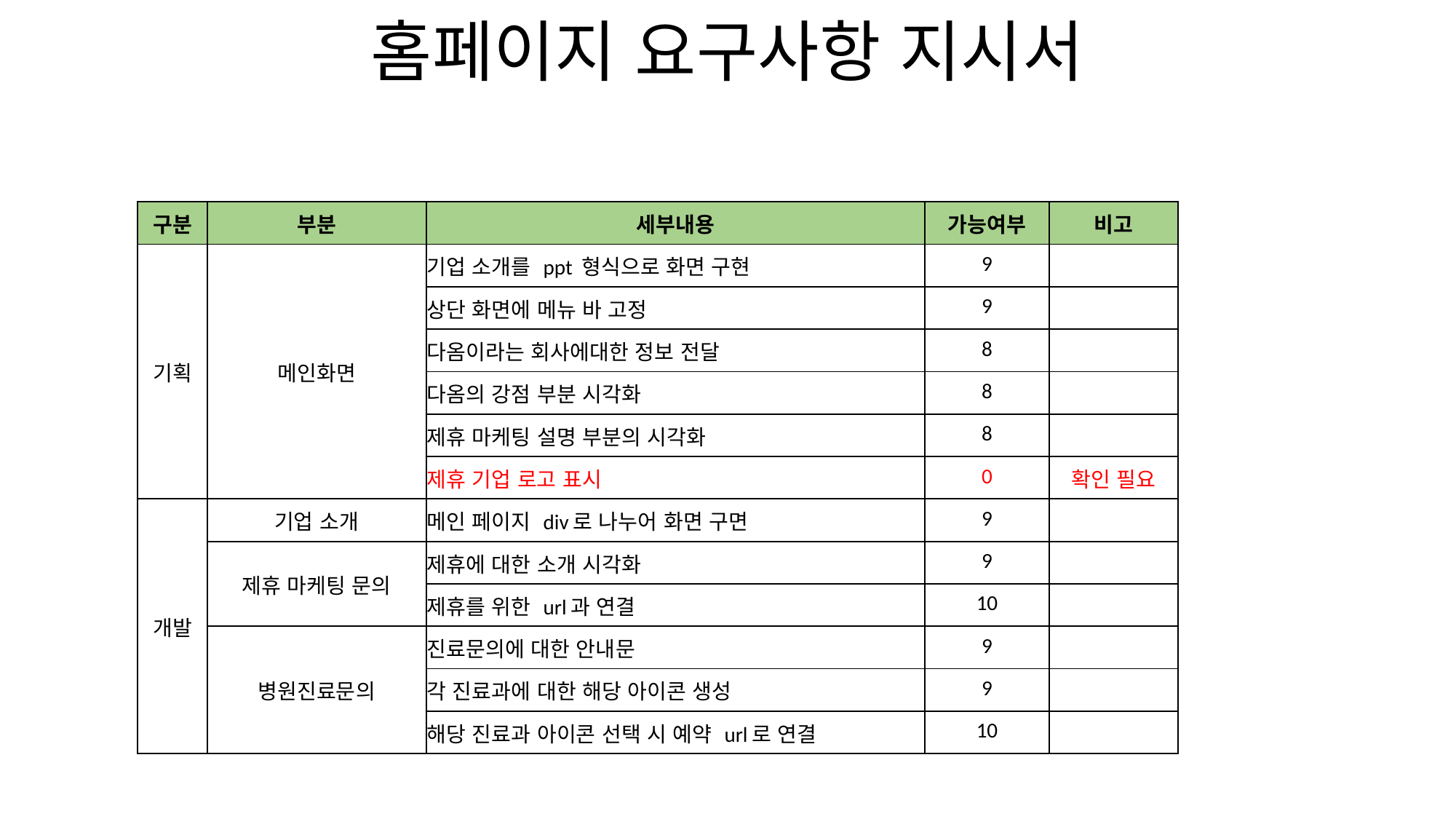

홈페이지 요구사항 지시서
| 구분 | 부분 | 세부내용 | 가능여부 | 비고 |
| --- | --- | --- | --- | --- |
| 기획 | 메인화면 | 기업 소개를 ppt 형식으로 화면 구현 | 9 |  |
|  |  | 상단 화면에 메뉴 바 고정 | 9 |  |
|  |  | 다옴이라는 회사에대한 정보 전달 | 8 |  |
|  |  | 다옴의 강점 부분 시각화 | 8 |  |
|  |  | 제휴 마케팅 설명 부분의 시각화 | 8 |  |
|  |  | 제휴 기업 로고 표시 | 0 | 확인 필요 |
| 개발 | 기업 소개 | 메인 페이지 div로 나누어 화면 구면 | 9 |  |
|  | 제휴 마케팅 문의 | 제휴에 대한 소개 시각화 | 9 |  |
|  |  | 제휴를 위한 url과 연결 | 10 |  |
|  | 병원진료문의 | 진료문의에 대한 안내문 | 9 |  |
|  |  | 각 진료과에 대한 해당 아이콘 생성 | 9 |  |
|  |  | 해당 진료과 아이콘 선택 시 예약 url로 연결 | 10 |  |